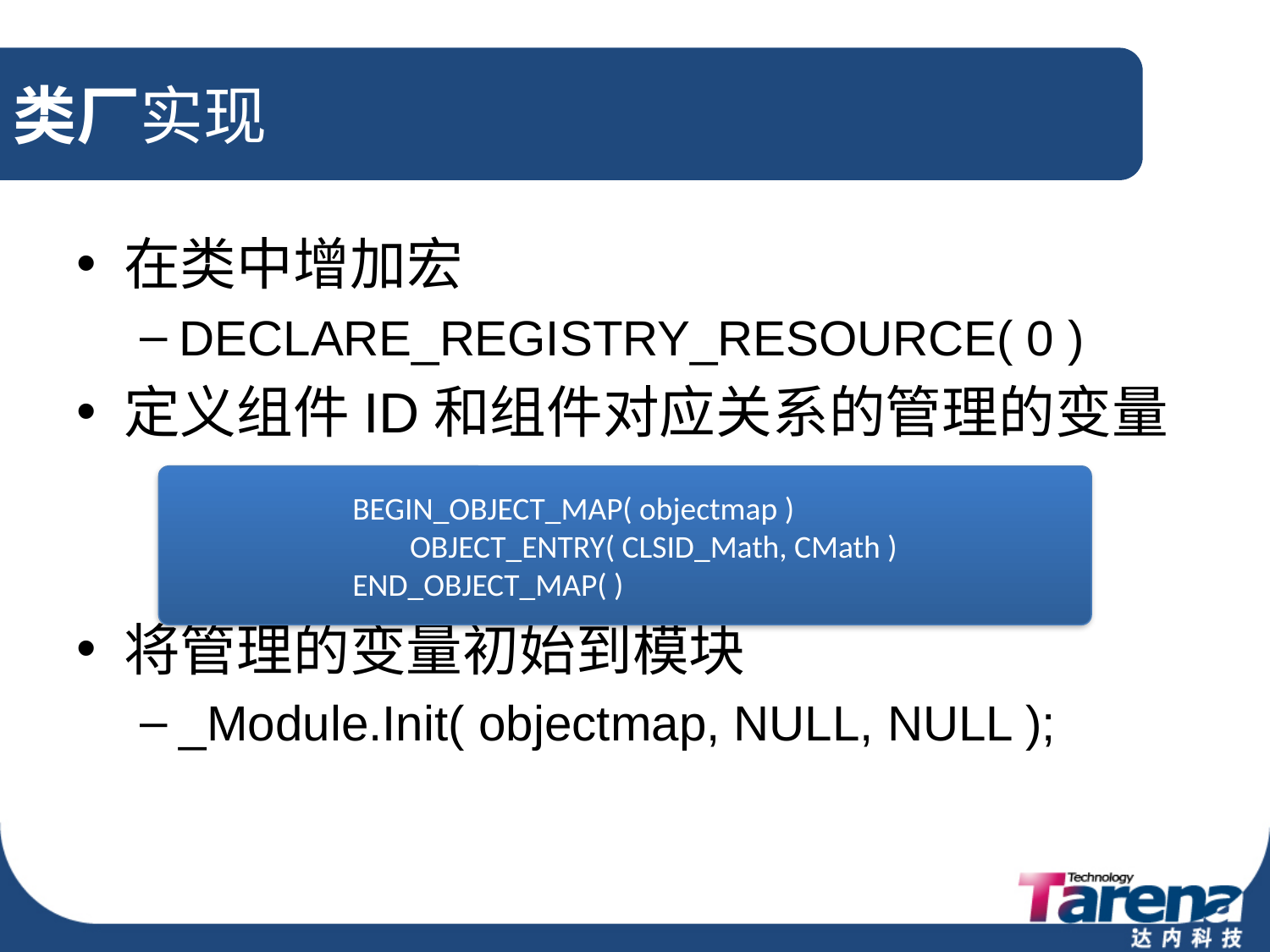

# 类厂实现
在类中增加宏
DECLARE_REGISTRY_RESOURCE( 0 )
定义组件ID和组件对应关系的管理的变量

将管理的变量初始到模块
_Module.Init( objectmap, NULL, NULL );
BEGIN_OBJECT_MAP( objectmap )
        OBJECT_ENTRY( CLSID_Math, CMath )
END_OBJECT_MAP( )